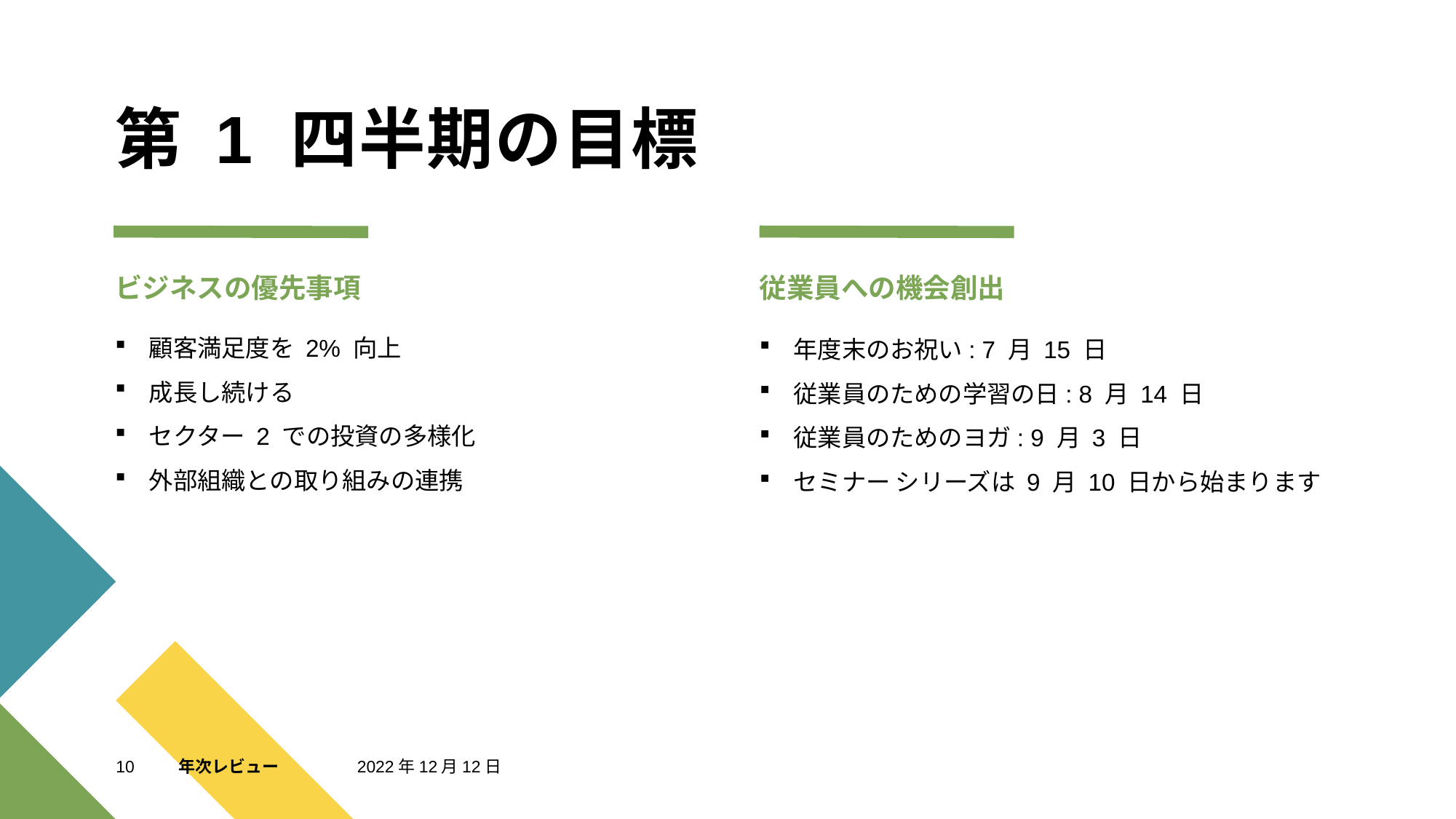

# 第 1 四半期の目標
ビジネスの優先事項
従業員への機会創出
顧客満足度を 2% 向上
成長し続ける
セクター 2 での投資の多様化
外部組織との取り組みの連携

年度末のお祝い: 7 月 15 日
従業員のための学習の日: 8 月 14 日
従業員のためのヨガ: 9 月 3 日
セミナー シリーズは 9 月 10 日から始まります

10
年次レビュー
2022年12月12日